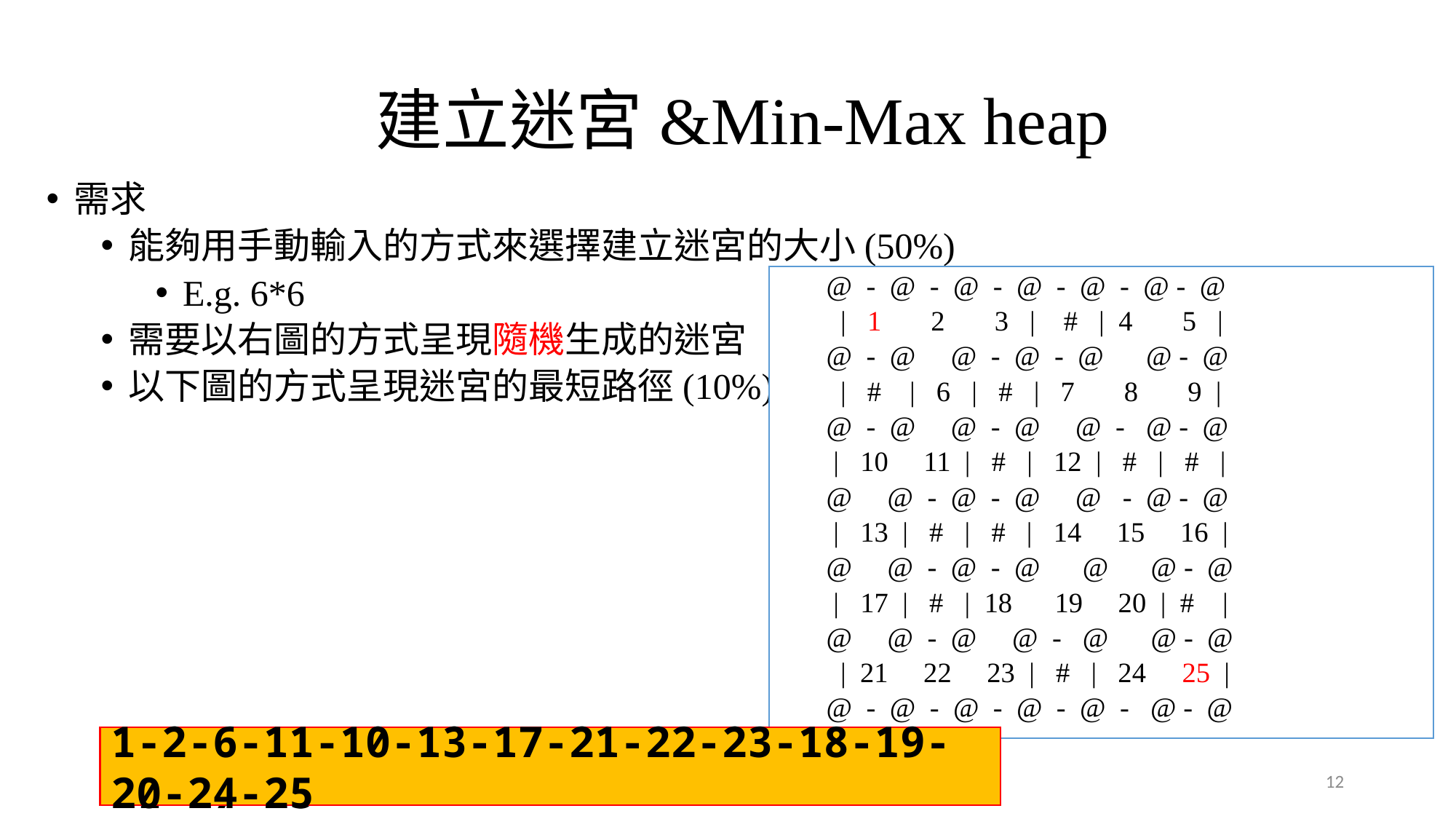

# 建立迷宮&Min-Max heap
需求
能夠用手動輸入的方式來選擇建立迷宮的大小(50%)
E.g. 6*6
需要以右圖的方式呈現隨機生成的迷宮
以下圖的方式呈現迷宮的最短路徑(10%)

@  -  @  -  @  -  @  -  @  -  @ -  @
  |   1       2       3   |    #   |  4       5   |
@  -  @     @  -  @  -  @      @ -  @
  |   #    |   6   |   #   |   7       8       9  |
@  -  @     @  -  @     @  -   @ -  @
 |   10     11  |   #   |   12  |   #   |   #   |
@     @  -  @  -  @     @   -  @ -  @
 |   13  |   #   |   #   |   14     15     16  |
@     @  -  @  -  @      @      @ -  @
 |   17  |   #   |  18      19     20  |  #    |
@     @  -  @     @  -   @      @ -  @
  |  21     22     23  |   #   |   24     25  |
@  -  @  -  @  -  @  -  @  -   @ -  @

#    #    #    #    #    #    #    #
#    1    2    3    #    4    5    #
#    #    6    #    7    8    9    #
#   10  11   #   12   #    #    #
#   13   #    #   14  15  16   #
#   17   #   19  20  21   #    #
#   23  24  25   #   27  28   #
#    #    #    #    #    #    #    #
1-2-6-11-10-13-17-23-24-25-19-20-21-27-28
1-2-6-11-10-13-17-21-22-23-18-19-20-24-25
12